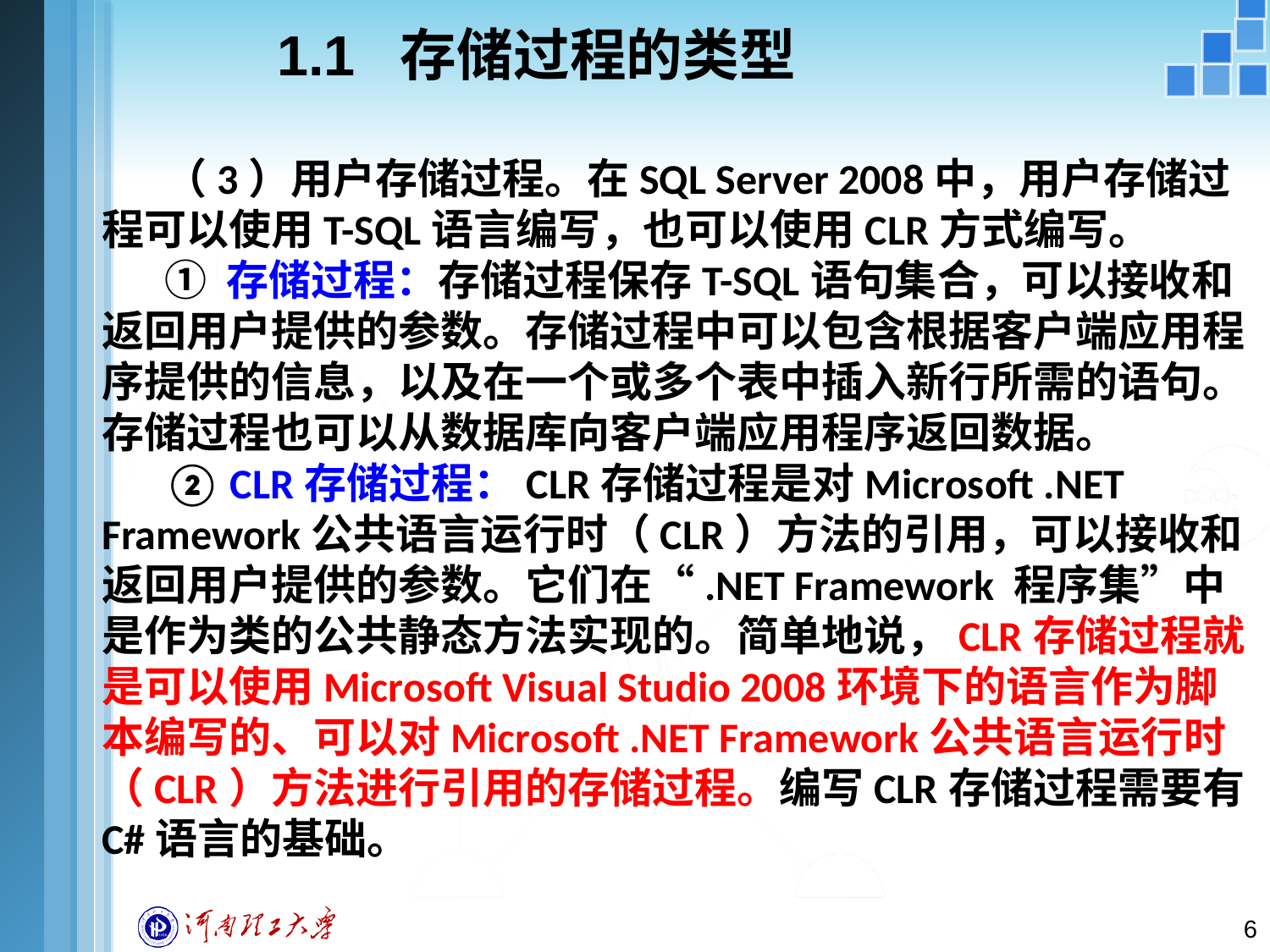

# 1.1  存储过程的类型

（3）用户存储过程。在SQL Server 2008中，用户存储过程可以使用T-SQL语言编写，也可以使用CLR方式编写。
① 存储过程：存储过程保存T-SQL语句集合，可以接收和返回用户提供的参数。存储过程中可以包含根据客户端应用程序提供的信息，以及在一个或多个表中插入新行所需的语句。存储过程也可以从数据库向客户端应用程序返回数据。
② CLR存储过程：CLR存储过程是对Microsoft .NET Framework公共语言运行时（CLR）方法的引用，可以接收和返回用户提供的参数。它们在“.NET Framework 程序集”中是作为类的公共静态方法实现的。简单地说，CLR存储过程就是可以使用Microsoft Visual Studio 2008环境下的语言作为脚本编写的、可以对Microsoft .NET Framework公共语言运行时（CLR）方法进行引用的存储过程。编写CLR存储过程需要有C#语言的基础。